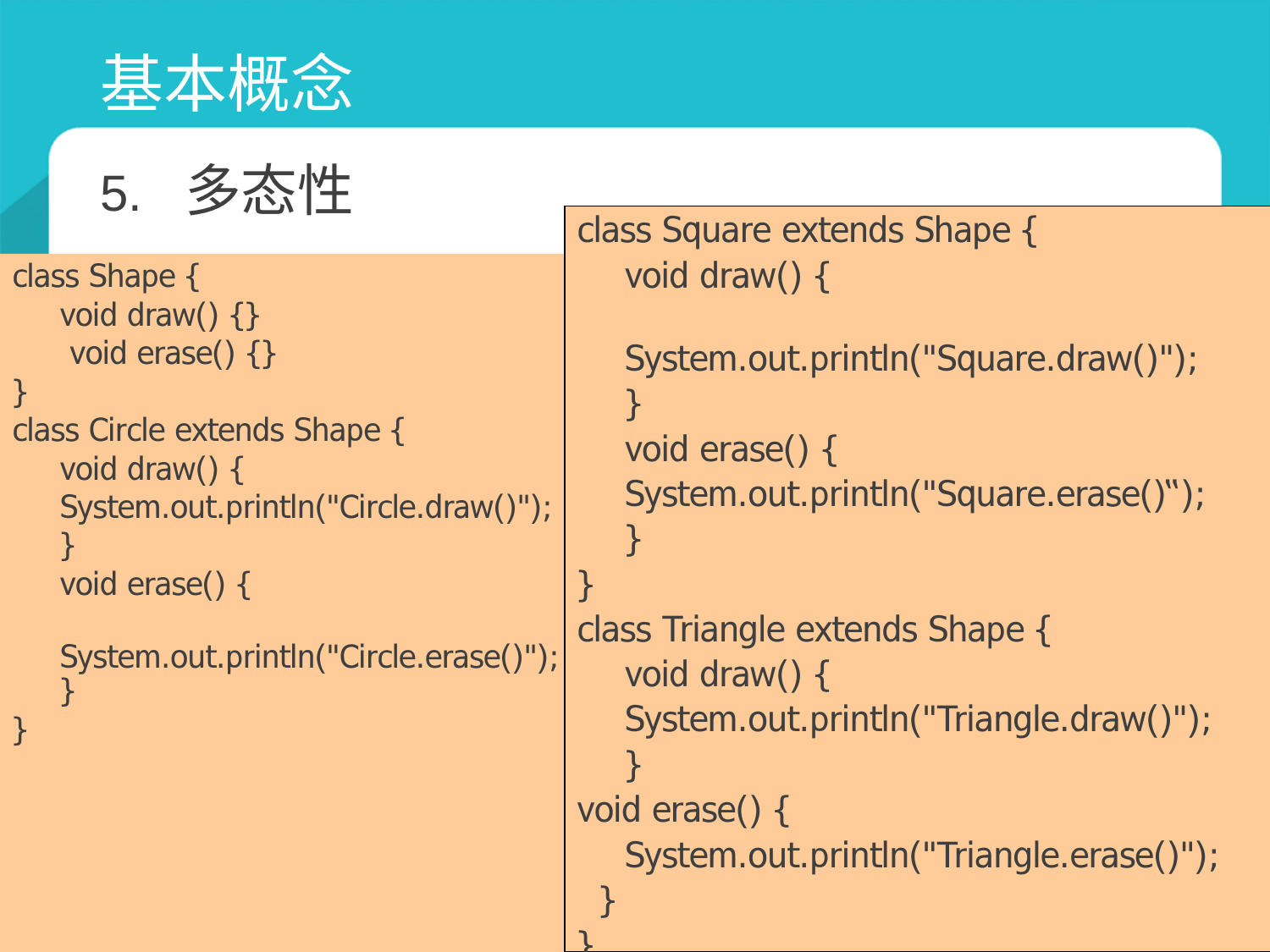

# 基本概念
多态性
class Square extends Shape {
	void draw() {
		System.out.println("Square.draw()");
	}
	void erase() {
	System.out.println("Square.erase()“);
 	}
}
class Triangle extends Shape {
	void draw() {
	System.out.println("Triangle.draw()");
 	}
void erase() {
	System.out.println("Triangle.erase()");
  }
}
class Shape {
	void draw() {}
	 void erase() {}
}
class Circle extends Shape {
	void draw() {
	System.out.println("Circle.draw()");
	}
	void erase() {
	System.out.println("Circle.erase()"); }
}
19